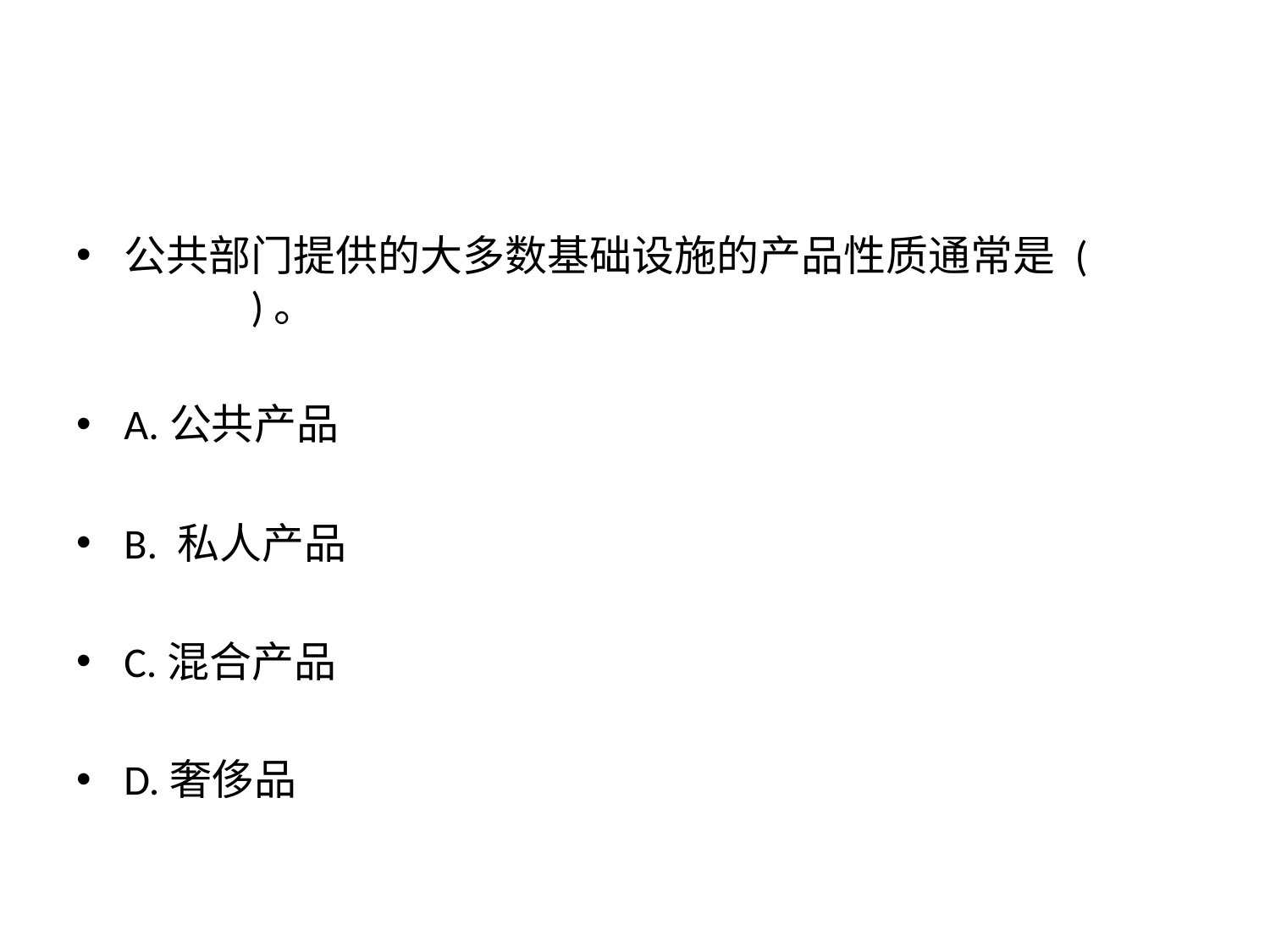

公共部门提供的大多数基础设施的产品性质通常是 (	 	)。

A.公共产品

B. 私人产品

C.混合产品

D.奢侈品